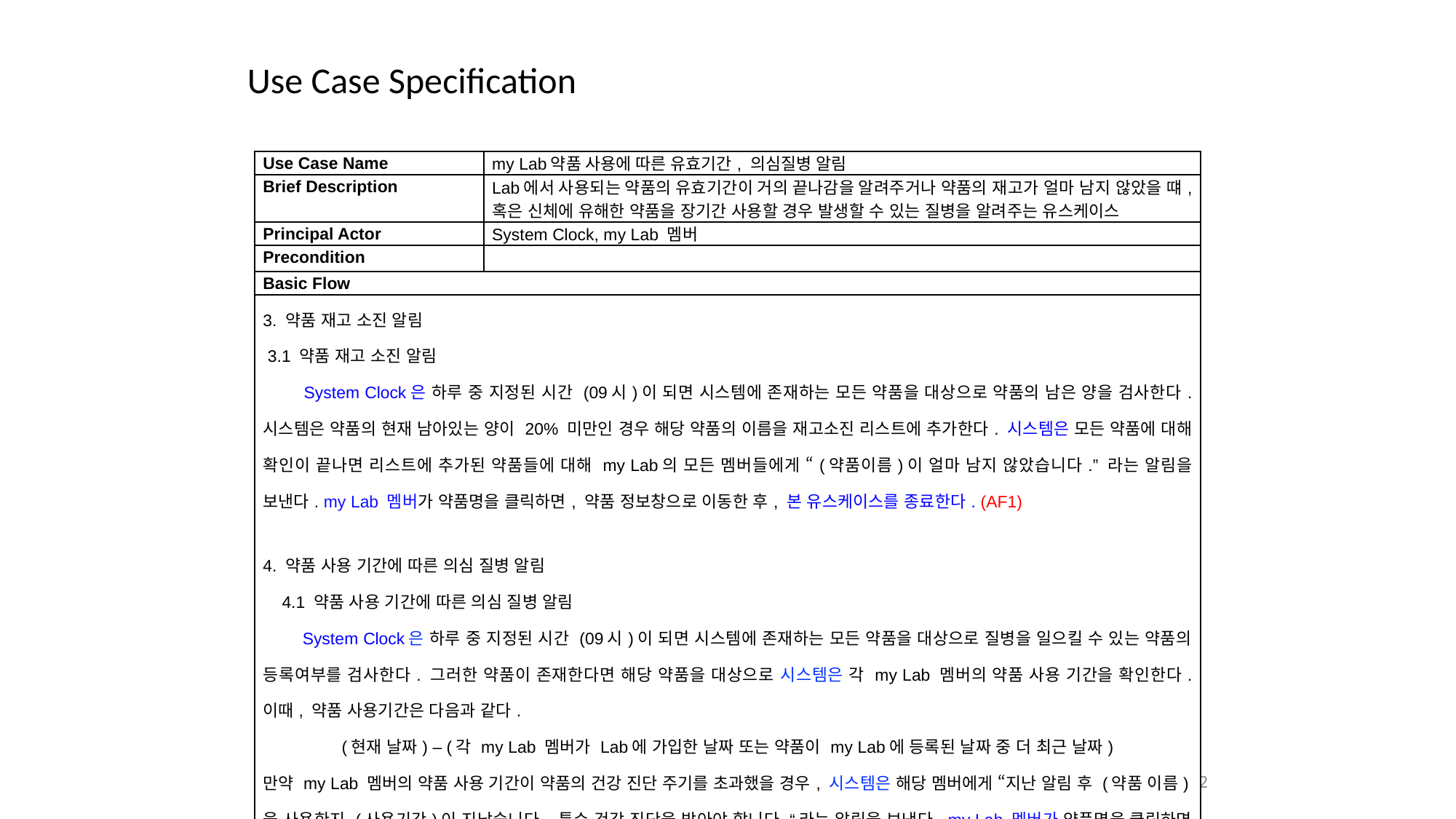

# Use Case Specification

| Use Case Name | my Lab약품 사용에 따른 유효기간, 의심질병 알림 |
| --- | --- |
| Brief Description | Lab에서 사용되는 약품의 유효기간이 거의 끝나감을 알려주거나 약품의 재고가 얼마 남지 않았을 떄, 혹은 신체에 유해한 약품을 장기간 사용할 경우 발생할 수 있는 질병을 알려주는 유스케이스 |
| Principal Actor | System Clock, my Lab 멤버 |
| Precondition |  |
| Basic Flow |  |
| 3. 약품 재고 소진 알림 3.1 약품 재고 소진 알림 System Clock은 하루 중 지정된 시간 (09시)이 되면 시스템에 존재하는 모든 약품을 대상으로 약품의 남은 양을 검사한다. 시스템은 약품의 현재 남아있는 양이 20% 미만인 경우 해당 약품의 이름을 재고소진 리스트에 추가한다. 시스템은 모든 약품에 대해 확인이 끝나면 리스트에 추가된 약품들에 대해 my Lab의 모든 멤버들에게 “(약품이름)이 얼마 남지 않았습니다.” 라는 알림을 보낸다. my Lab 멤버가 약품명을 클릭하면, 약품 정보창으로 이동한 후, 본 유스케이스를 종료한다. (AF1) 4. 약품 사용 기간에 따른 의심 질병 알림 4.1 약품 사용 기간에 따른 의심 질병 알림 System Clock은 하루 중 지정된 시간 (09시)이 되면 시스템에 존재하는 모든 약품을 대상으로 질병을 일으킬 수 있는 약품의 등록여부를 검사한다. 그러한 약품이 존재한다면 해당 약품을 대상으로 시스템은 각 my Lab 멤버의 약품 사용 기간을 확인한다. 이때, 약품 사용기간은 다음과 같다. (현재 날짜) – (각 my Lab 멤버가 Lab에 가입한 날짜 또는 약품이 my Lab에 등록된 날짜 중 더 최근 날짜) 만약 my Lab 멤버의 약품 사용 기간이 약품의 건강 진단 주기를 초과했을 경우, 시스템은 해당 멤버에게 “지난 알림 후 (약품 이름)을 사용한지 (사용기간)이 지났습니다. 특수 건강 진단을 받아야 합니다.“라는 알림을 보낸다. my Lab 멤버가 약품명을 클릭하면 약품 정보창으로 이동한 후 본 유스케이스를 종료한다. (AF2) |  |
2